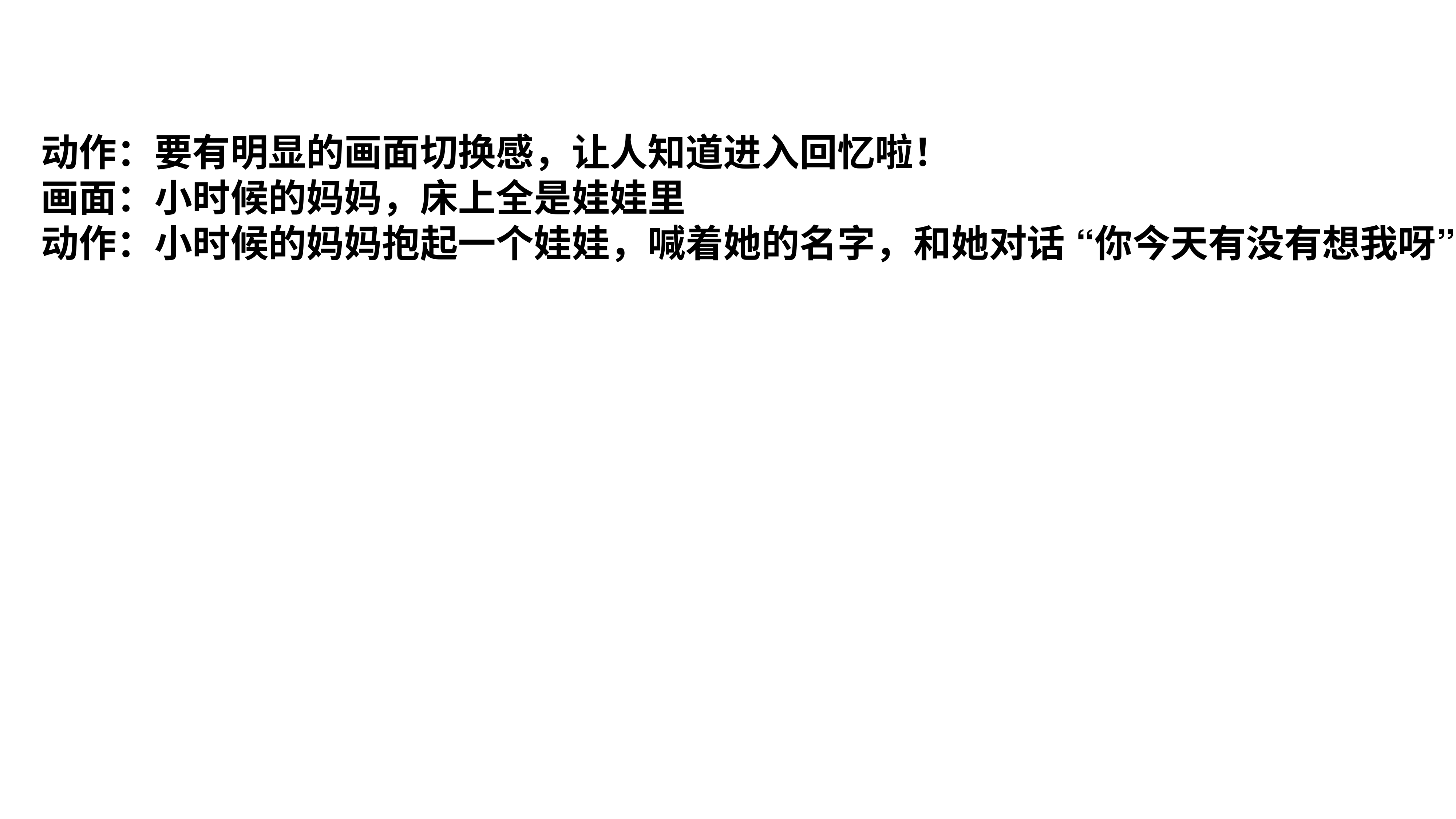

动作：要有明显的画面切换感，让人知道进入回忆啦！
画面：小时候的妈妈，床上全是娃娃里
动作：小时候的妈妈抱起一个娃娃，喊着她的名字，和她对话 “你今天有没有想我呀”